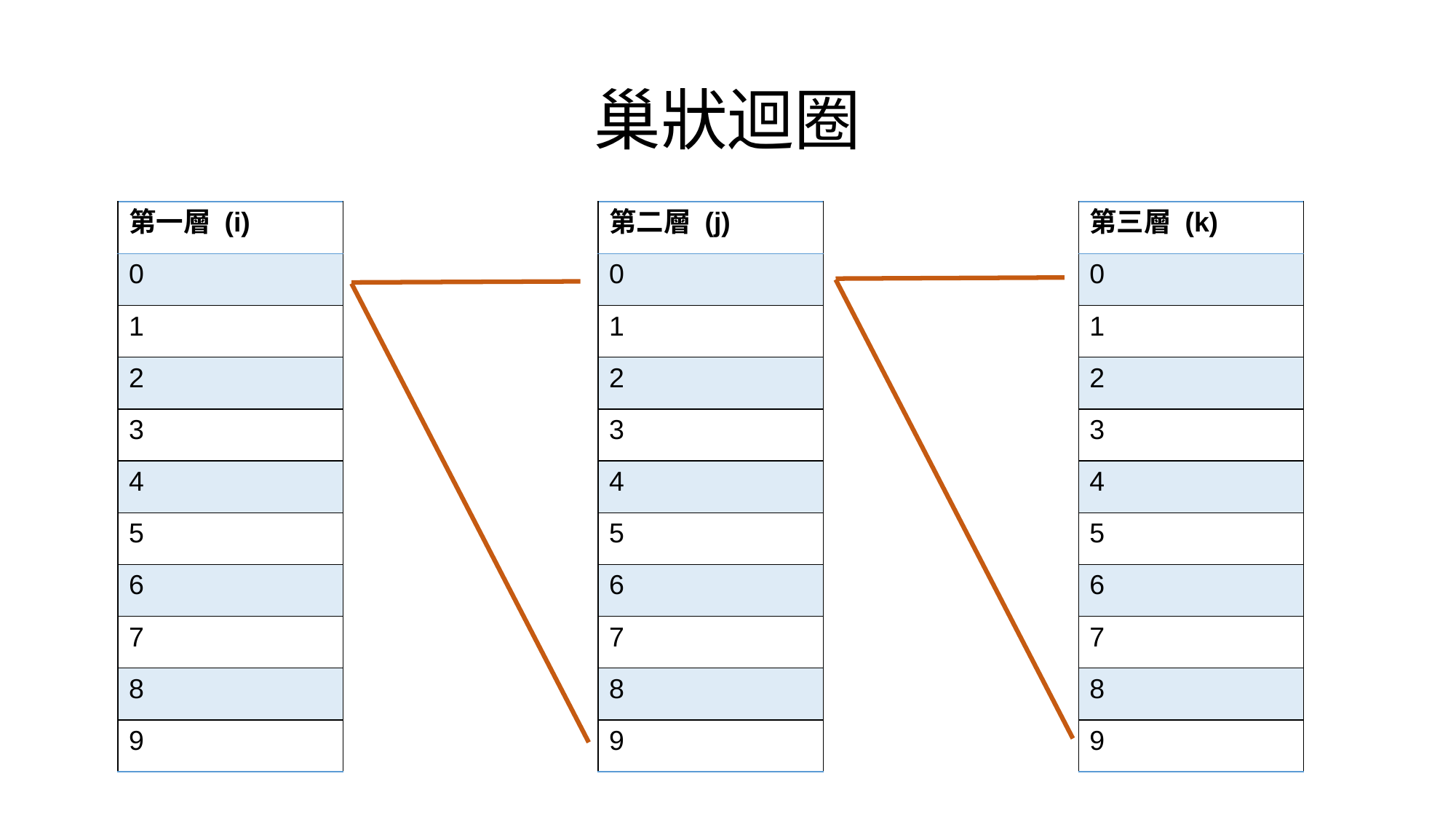

# 巢狀迴圈
| 第三層 (k) |
| --- |
| 0 |
| 1 |
| 2 |
| 3 |
| 4 |
| 5 |
| 6 |
| 7 |
| 8 |
| 9 |
| 第二層 (j) |
| --- |
| 0 |
| 1 |
| 2 |
| 3 |
| 4 |
| 5 |
| 6 |
| 7 |
| 8 |
| 9 |
| 第一層 (i) |
| --- |
| 0 |
| 1 |
| 2 |
| 3 |
| 4 |
| 5 |
| 6 |
| 7 |
| 8 |
| 9 |